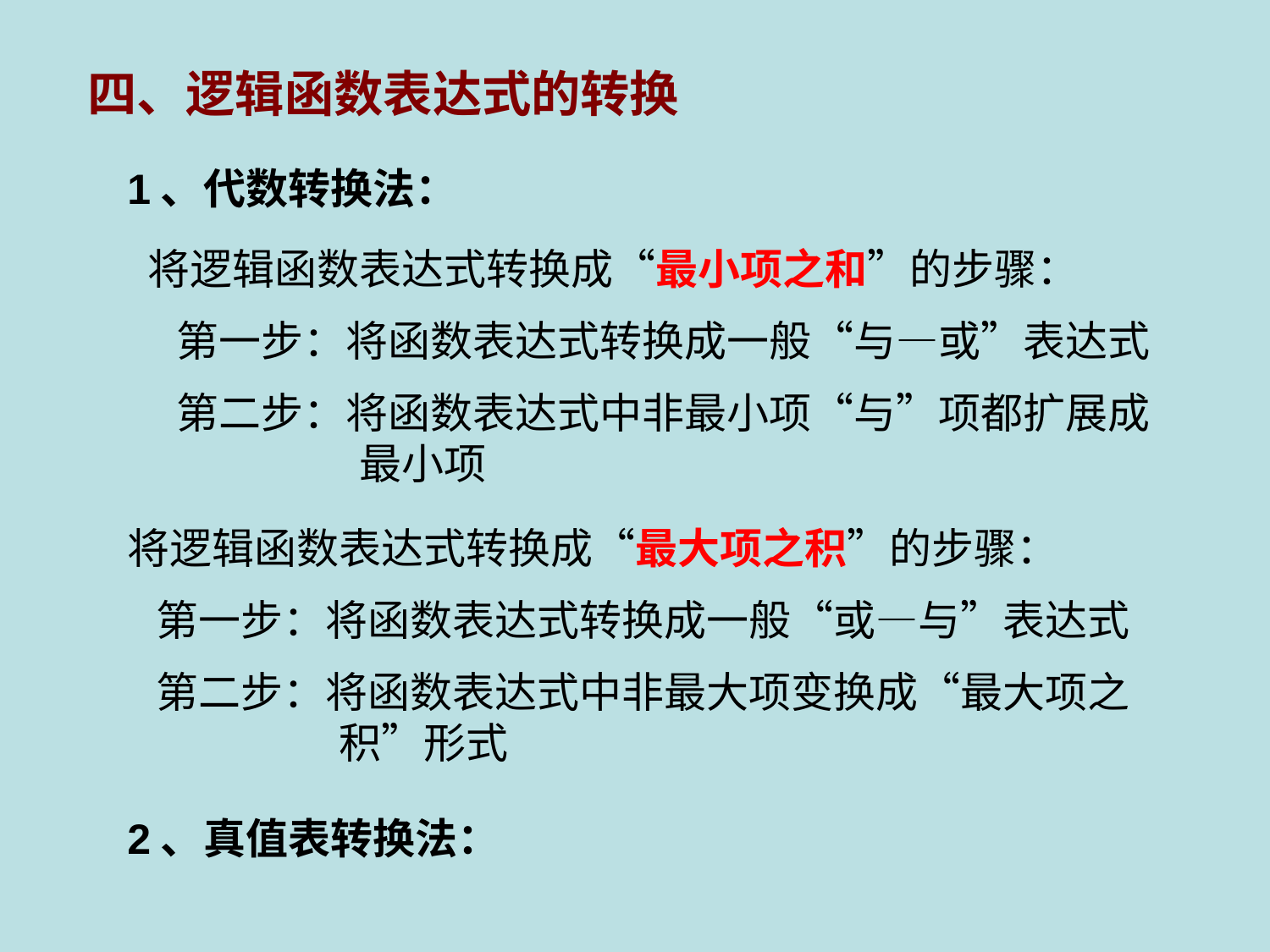

四、逻辑函数表达式的转换
1、代数转换法：
将逻辑函数表达式转换成“最小项之和”的步骤：
  第一步：将函数表达式转换成一般“与—或”表达式
  第二步：将函数表达式中非最小项“与”项都扩展成最小项
将逻辑函数表达式转换成“最大项之积”的步骤：
  第一步：将函数表达式转换成一般“或—与”表达式
  第二步：将函数表达式中非最大项变换成“最大项之积”形式
2、真值表转换法：